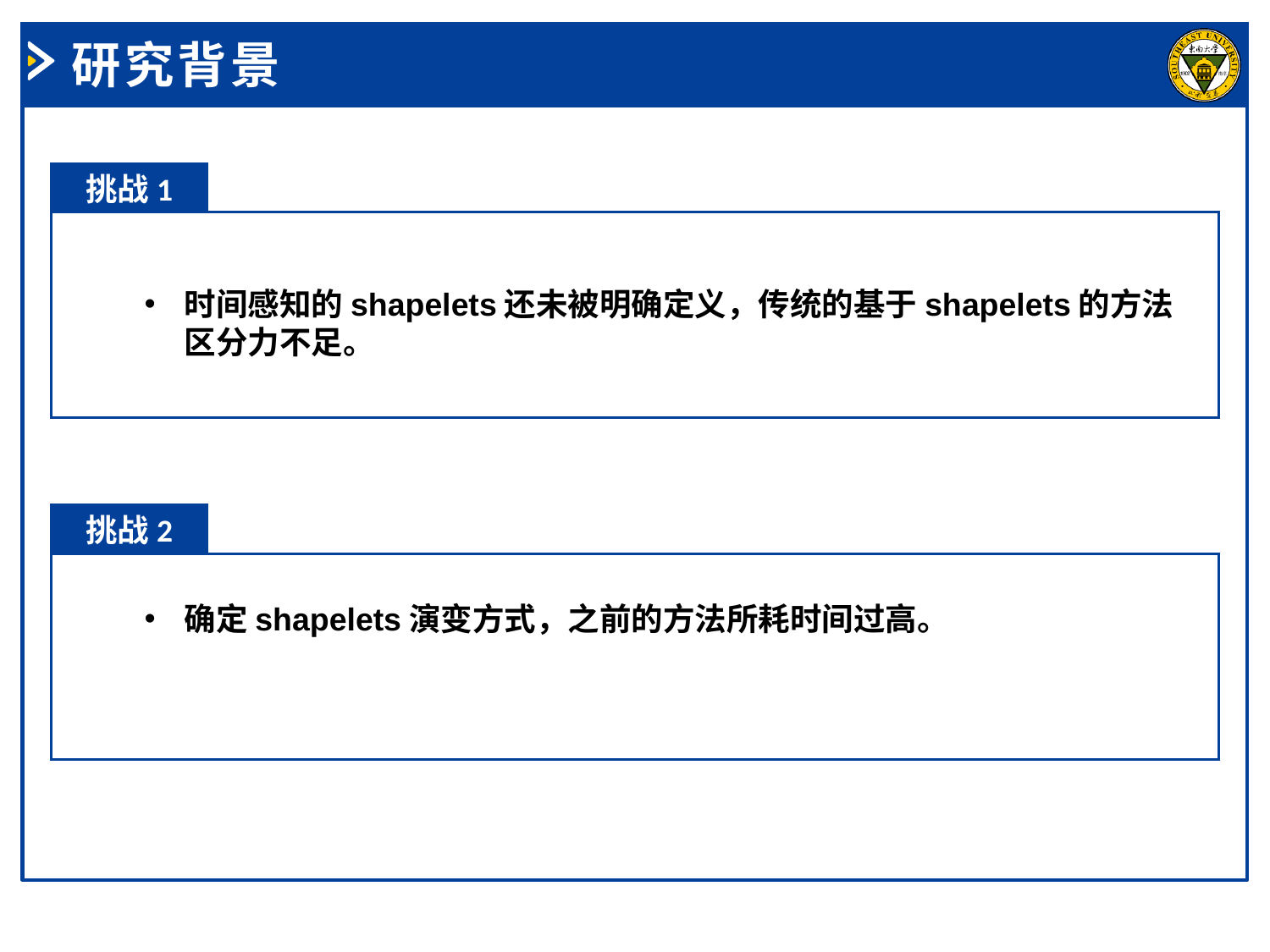

研究背景
挑战1

时间感知的shapelets还未被明确定义，传统的基于shapelets的方法区分力不足。

挑战2

确定shapelets演变方式，之前的方法所耗时间过高。
9